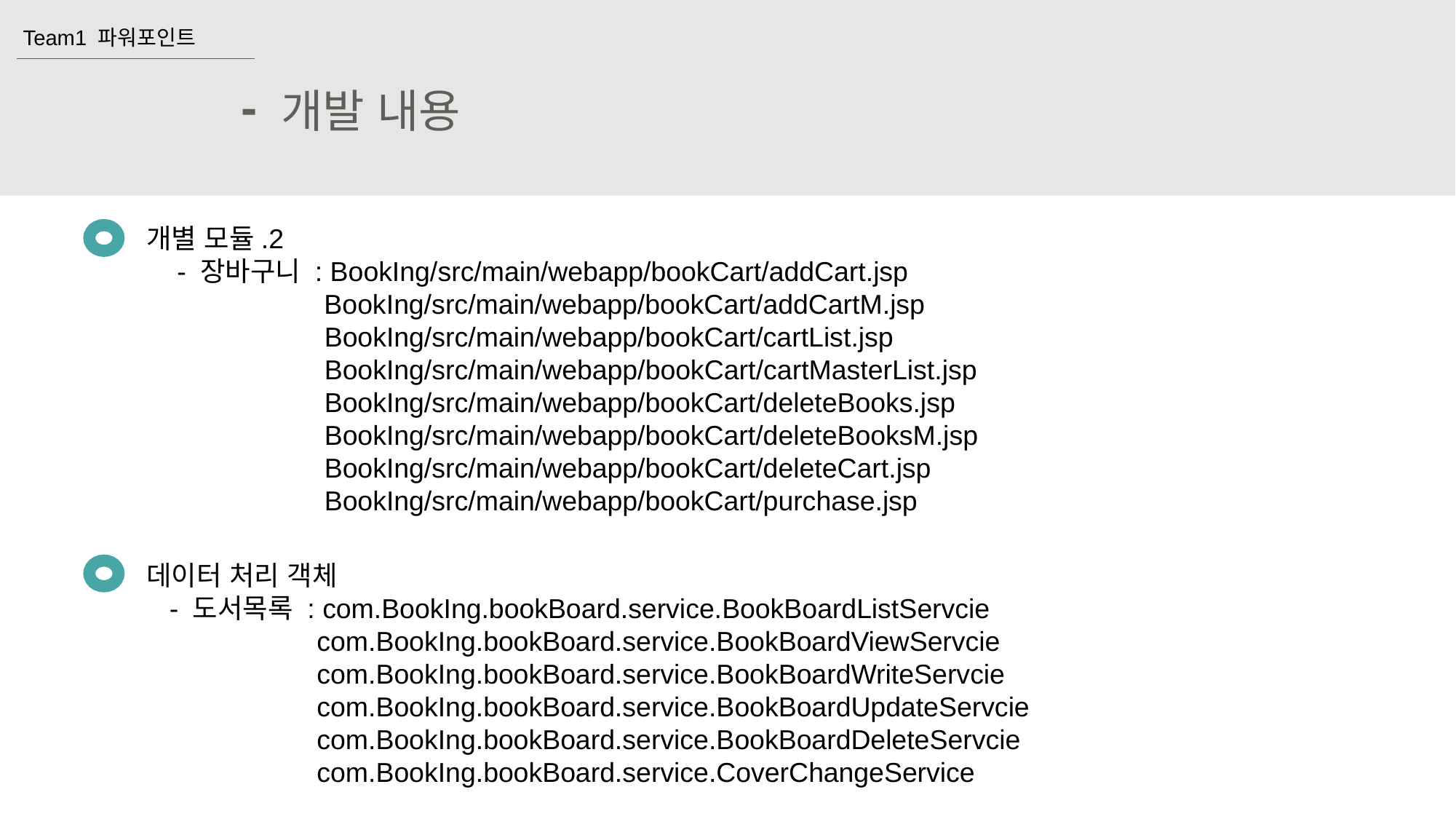

Team1 파워포인트
-
개발 내용
개별 모듈.2
    - 장바구니 : BookIng/src/main/webapp/bookCart/addCart.jsp	    		         BookIng/src/main/webapp/bookCart/addCartM.jsp
	         BookIng/src/main/webapp/bookCart/cartList.jsp
	         BookIng/src/main/webapp/bookCart/cartMasterList.jsp
	         BookIng/src/main/webapp/bookCart/deleteBooks.jsp
	         BookIng/src/main/webapp/bookCart/deleteBooksM.jsp
	         BookIng/src/main/webapp/bookCart/deleteCart.jsp
	         BookIng/src/main/webapp/bookCart/purchase.jsp

데이터 처리 객체
   - 도서목록 : com.BookIng.bookBoard.service.BookBoardListServcie
	        com.BookIng.bookBoard.service.BookBoardViewServcie
	        com.BookIng.bookBoard.service.BookBoardWriteServcie
	        com.BookIng.bookBoard.service.BookBoardUpdateServcie
	        com.BookIng.bookBoard.service.BookBoardDeleteServcie
	        com.BookIng.bookBoard.service.CoverChangeService